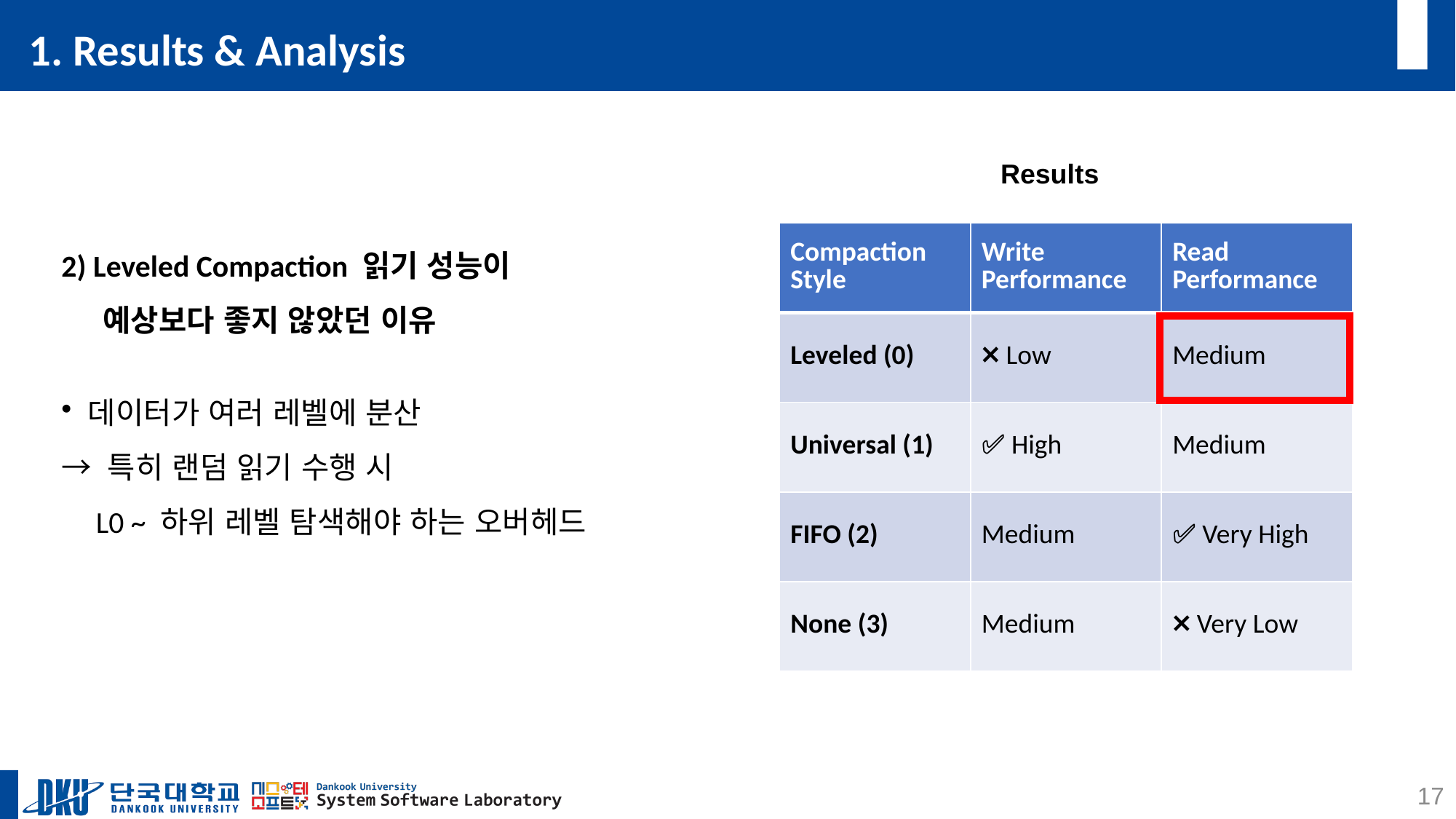

# 1. Results & Analysis
Results
2) Leveled Compaction 읽기 성능이
    예상보다 좋지 않았던 이유

 데이터가 여러 레벨에 분산
→ 특히 랜덤 읽기 수행 시
     L0 ~ 하위 레벨 탐색해야 하는 오버헤드

| Compaction Style | Write Performance | Read Performance |
| --- | --- | --- |
| Leveled (0) | ❌ Low | Medium |
| Universal (1) | ✅ High | Medium |
| FIFO (2) | Medium | ✅ Very High |
| None (3) | Medium | ❌ Very Low |

17